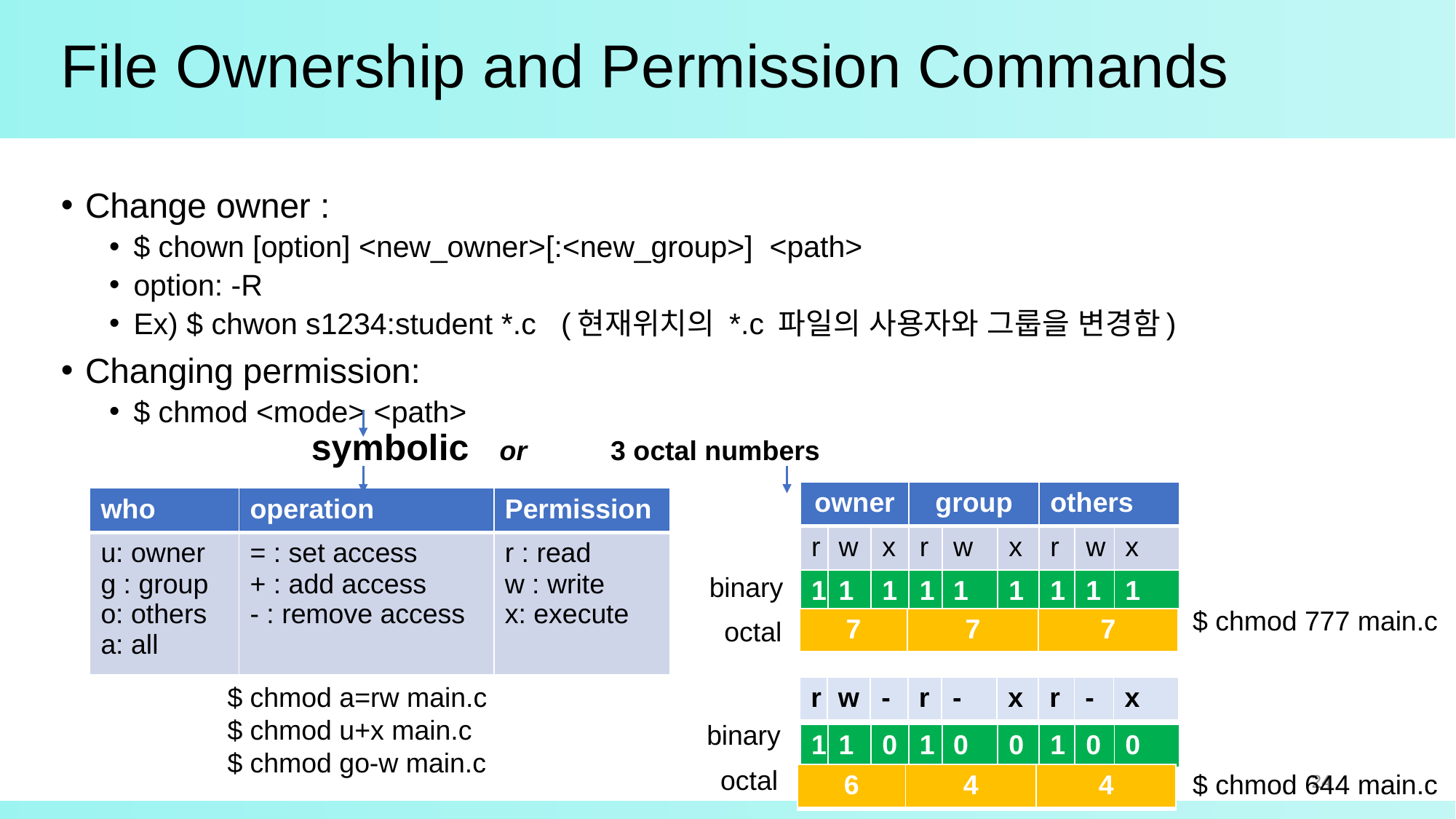

# File Ownership and Permission Commands
Change owner :
$ chown [option] <new_owner>[:<new_group>]  <path>
option: -R
Ex) $ chwon s1234:student *.c   (현재위치의 *.c 파일의 사용자와 그룹을 변경함)
Changing permission:
$ chmod <mode> <path>
symbolic   or           3 octal numbers
| owner |  |  | group |  |  | others |  |  |
| --- | --- | --- | --- | --- | --- | --- | --- | --- |
| r | w | x | r | w | x | r | w | x |
| who | operation | Permission |
| --- | --- | --- |
| u: owner g : group o: others a: all | = : set access + : add access - : remove access | r : read w : write x: execute |
binary
| 1 | 1 | 1 | 1 | 1 | 1 | 1 | 1 | 1 |
| --- | --- | --- | --- | --- | --- | --- | --- | --- |
$ chmod 777 main.c

$ chmod 644 main.c
octal
| 7 | 7 | 7 |
| --- | --- | --- |
$ chmod a=rw main.c
$ chmod u+x main.c
$ chmod go-w main.c
| r | w | - | r | - | x | r | - | x |
| --- | --- | --- | --- | --- | --- | --- | --- | --- |
binary
| 1 | 1 | 0 | 1 | 0 | 0 | 1 | 0 | 0 |
| --- | --- | --- | --- | --- | --- | --- | --- | --- |
octal
24
| 6 | 4 | 4 |
| --- | --- | --- |